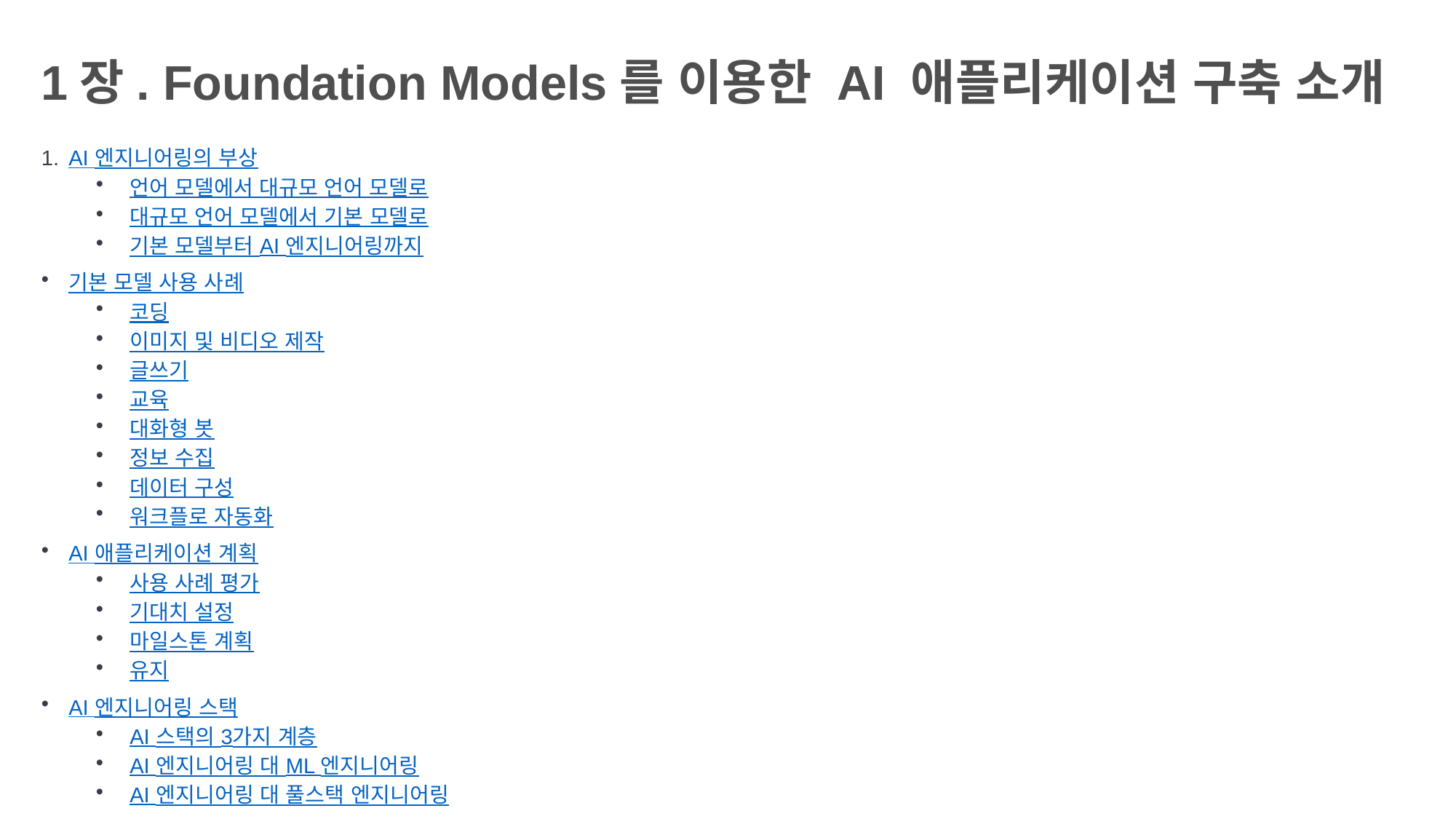

# 1장. Foundation Models를 이용한 AI 애플리케이션 구축 소개
AI 엔지니어링의 부상
언어 모델에서 대규모 언어 모델로
대규모 언어 모델에서 기본 모델로
기본 모델부터 AI 엔지니어링까지
기본 모델 사용 사례
코딩
이미지 및 비디오 제작
글쓰기
교육
대화형 봇
정보 수집
데이터 구성
워크플로 자동화
AI 애플리케이션 계획
사용 사례 평가
기대치 설정
마일스톤 계획
유지
AI 엔지니어링 스택
AI 스택의 3가지 계층
AI 엔지니어링 대 ML 엔지니어링
AI 엔지니어링 대 풀스택 엔지니어링
요약